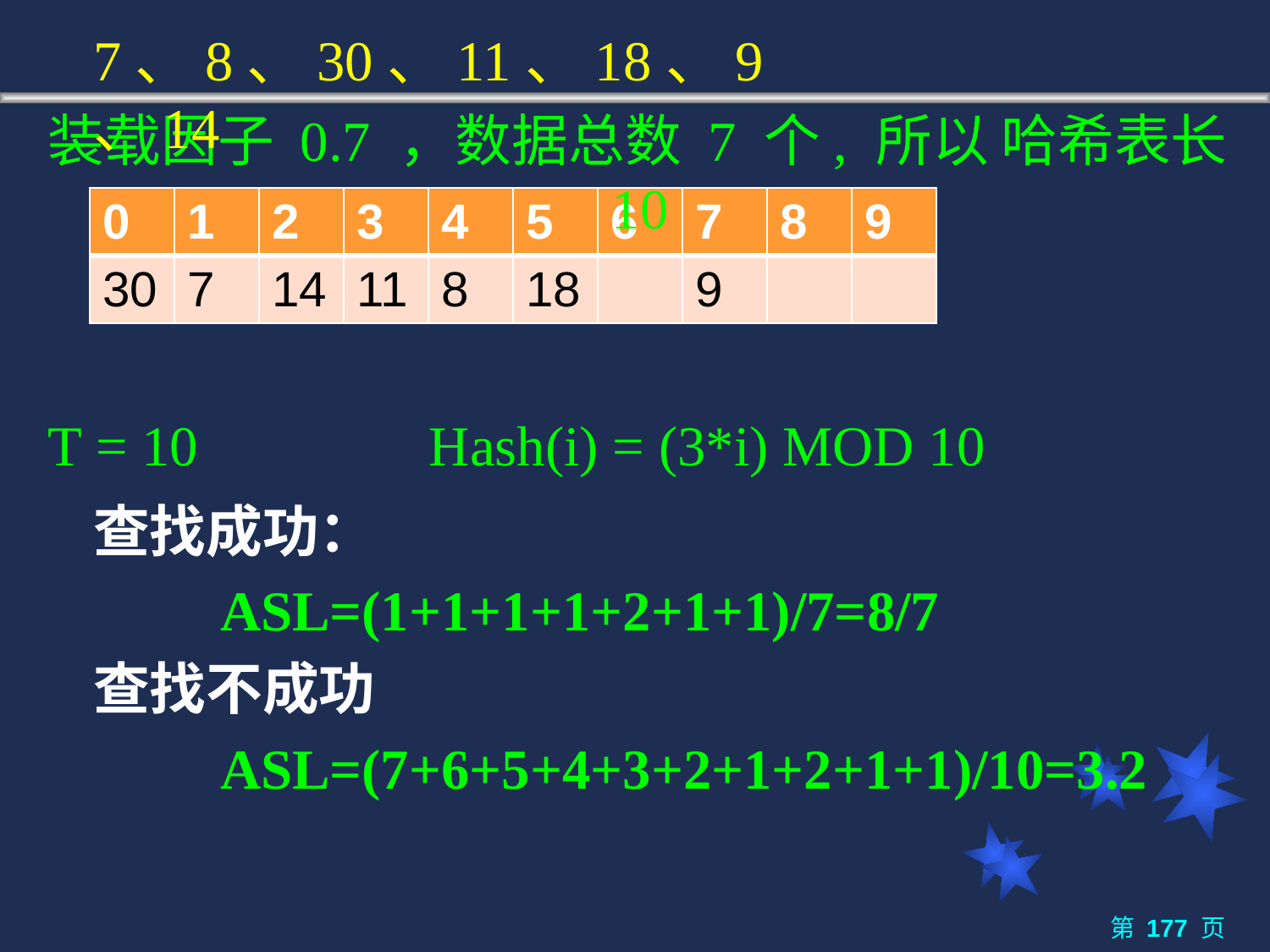

7、8、30、11、18、9、14
装载因子 0.7 ，数据总数 7 个, 所以 哈希表长10

T = 10		Hash(i) = (3*i) MOD 10

| 0 | 1 | 2 | 3 | 4 | 5 | 6 | 7 | 8 | 9 |
| --- | --- | --- | --- | --- | --- | --- | --- | --- | --- |
| 30 | 7 | 14 | 11 | 8 | 18 |  | 9 |  |  |
查找成功：
	ASL=(1+1+1+1+2+1+1)/7=8/7
查找不成功
	ASL=(7+6+5+4+3+2+1+2+1+1)/10=3.2
第 177 页